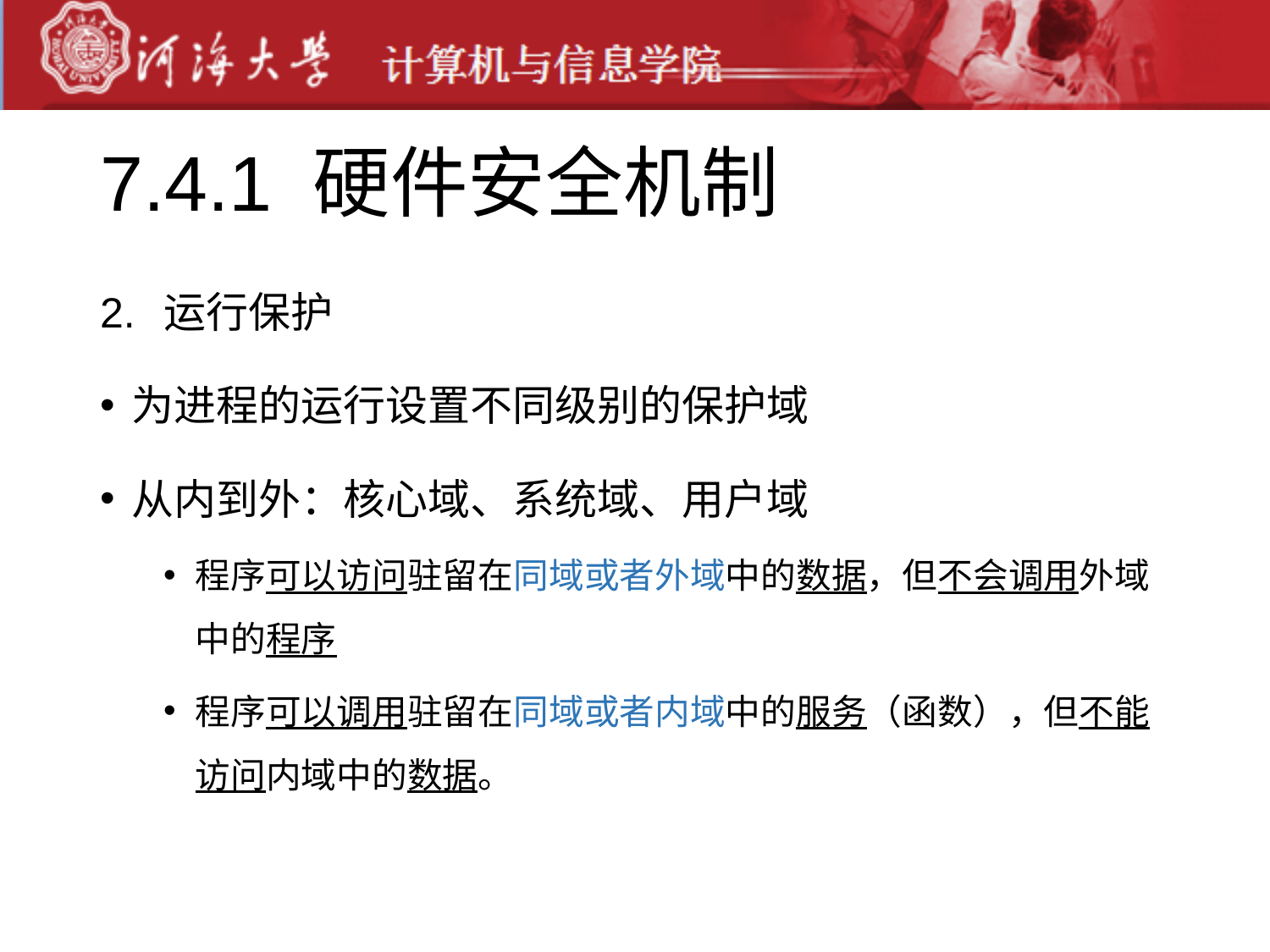

# 7.4.1 硬件安全机制
运行保护
为进程的运行设置不同级别的保护域
从内到外：核心域、系统域、用户域
程序可以访问驻留在同域或者外域中的数据，但不会调用外域中的程序
程序可以调用驻留在同域或者内域中的服务（函数），但不能访问内域中的数据。